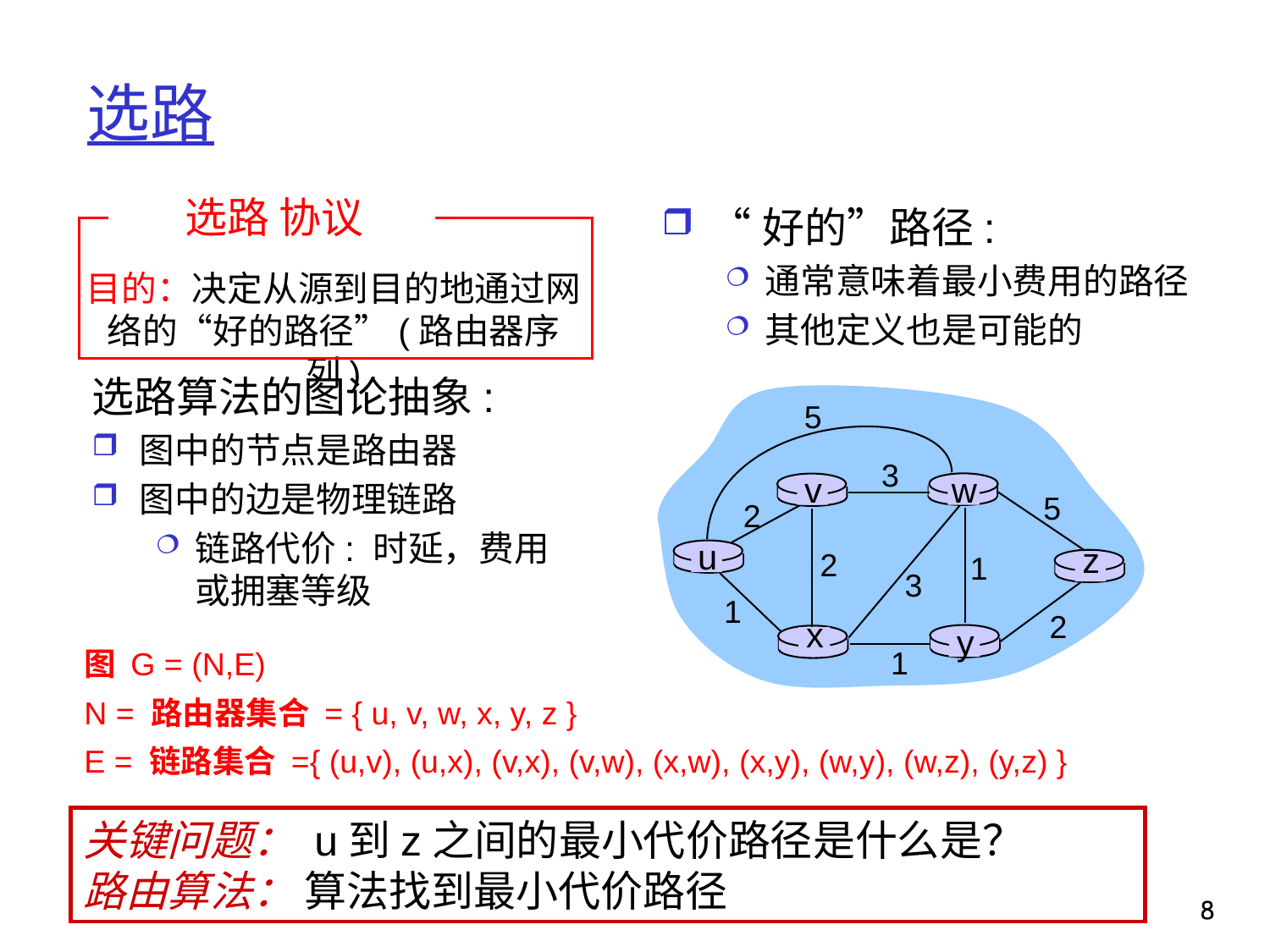

# 选路
选路 协议

“好的”路径:
通常意味着最小费用的路径
其他定义也是可能的

目的：决定从源到目的地通过网络的“好的路径”(路由器序列)
选路算法的图论抽象:
图中的节点是路由器
图中的边是物理链路
链路代价: 时延，费用或拥塞等级

5

3
v

w

5

2

u

z

2

1

3

1
2
x

y

1

图 G = (N,E)
N = 路由器集合 = { u, v, w, x, y, z }
E = 链路集合 ={ (u,v), (u,x), (v,x), (v,w), (x,w), (x,y), (w,y), (w,z), (y,z) }
c(x,x’) = 链路 (x,x’) 的代价， e.g., c(w,z) = 5
关键问题： u到z之间的最小代价路径是什么是？
路由算法： 算法找到最小代价路径
路径代价 (x1, x2, x3,…, xp) = c(x1,x2) + c(x2,x3) + … + c(xp-1,xp)
8